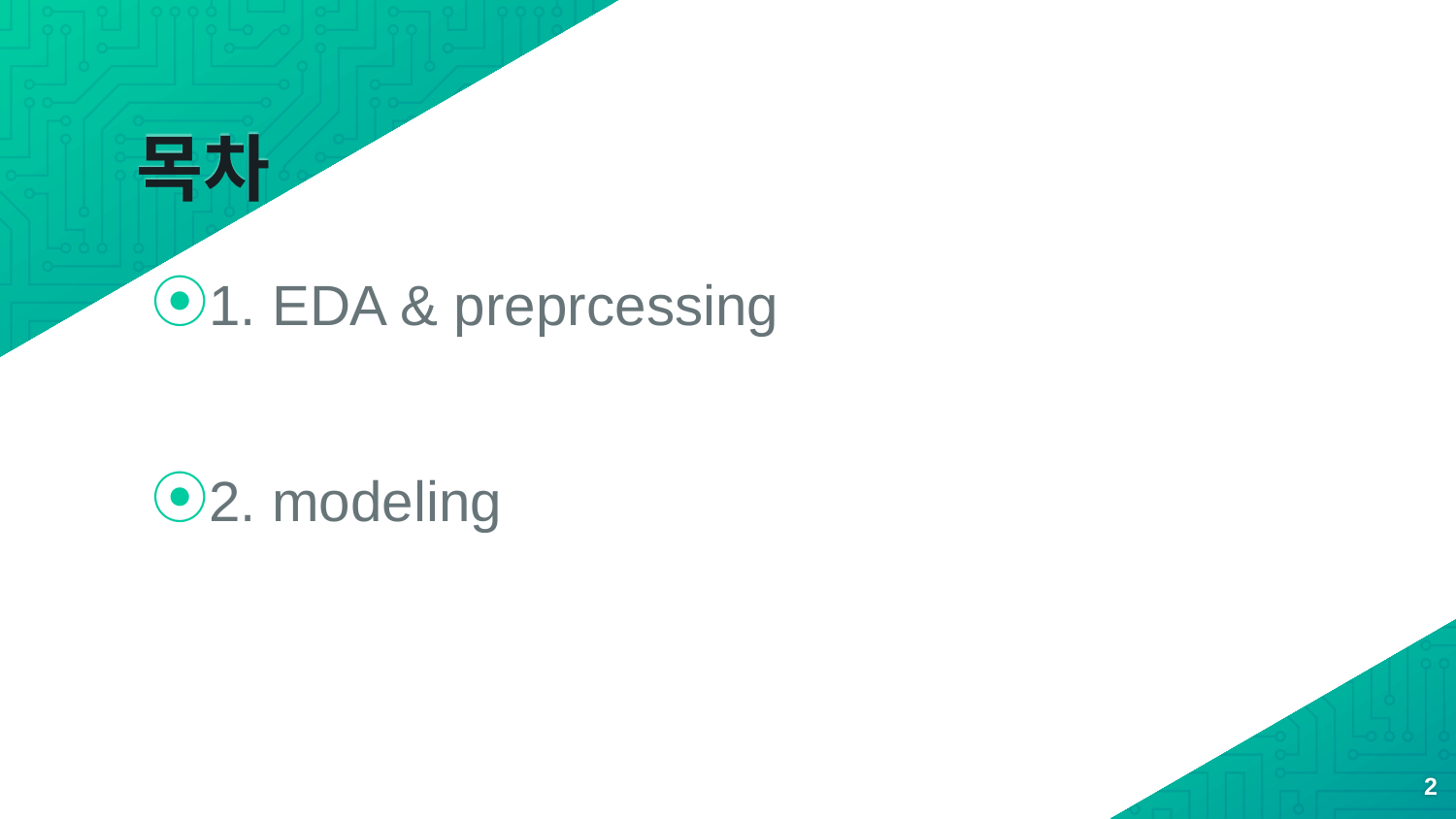

# 목차
1. EDA & preprcessing
2. modeling

2